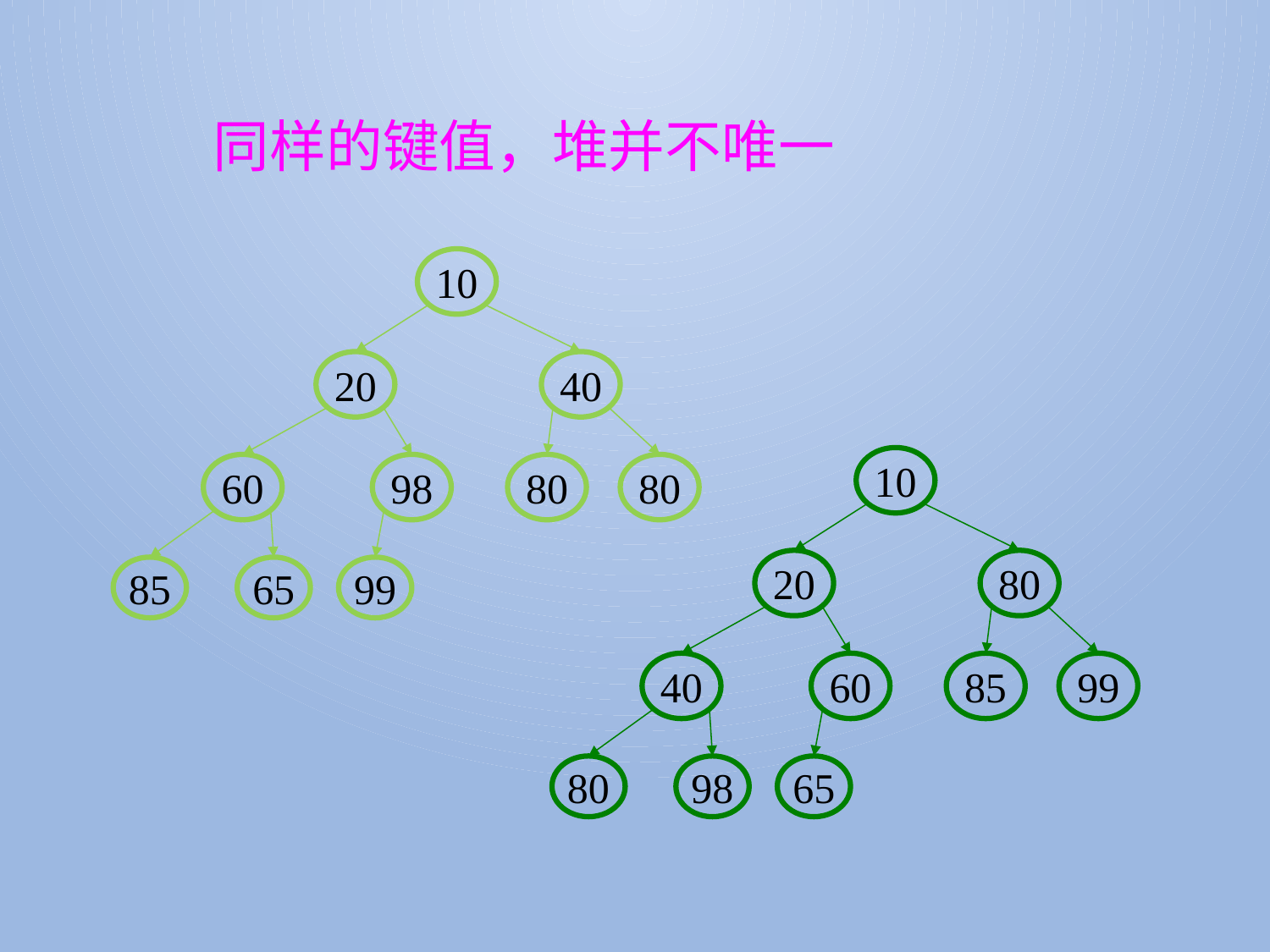

# 同样的键值，堆并不唯一
10
20
40
60
98
80
80
85
65
99
10
20
80
40
60
85
99
80
98
65